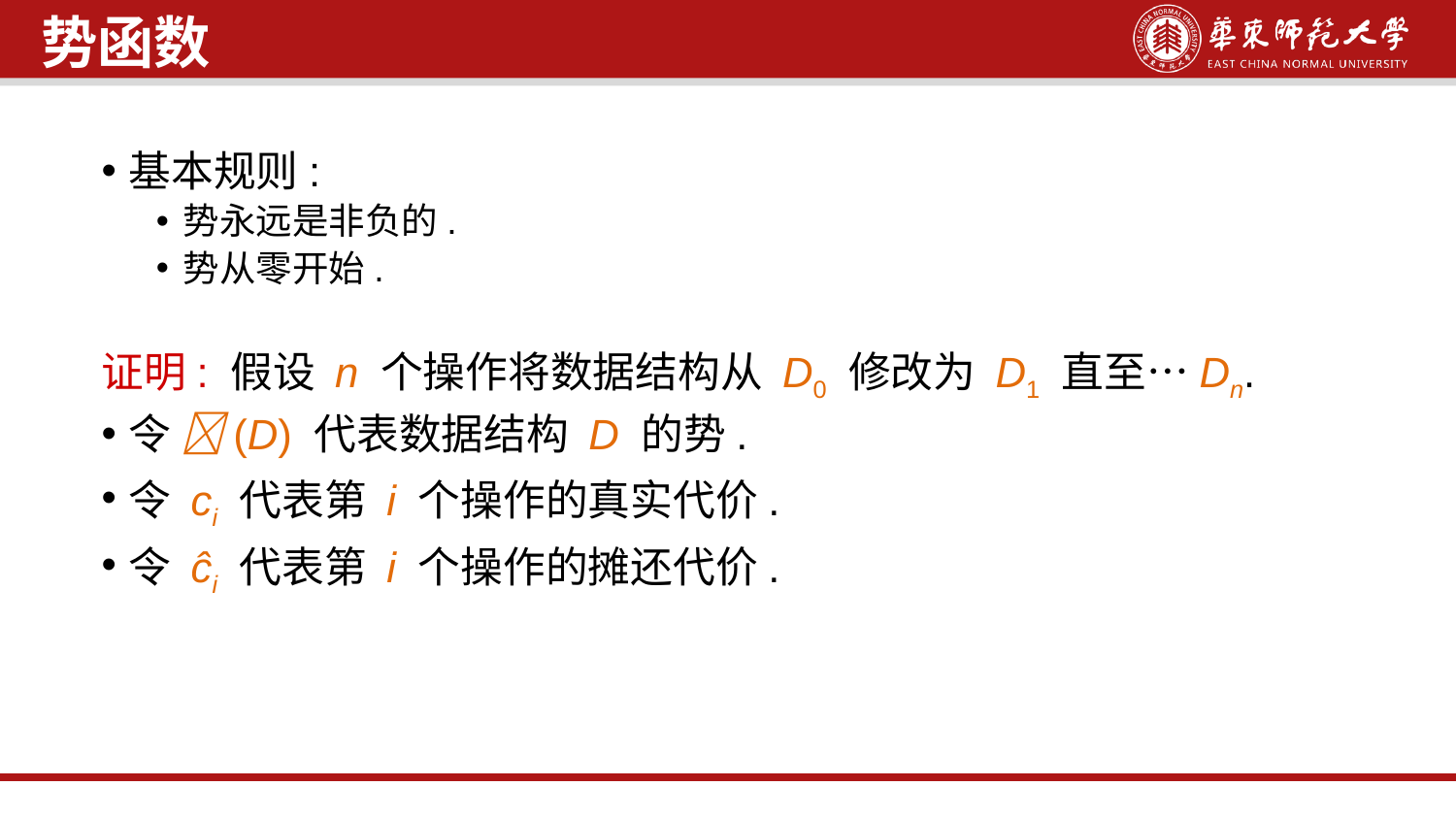

势函数
基本规则:
势永远是非负的.
势从零开始.

证明: 假设 n 个操作将数据结构从 D0 修改为 D1 直至…Dn.
令 Φ(D) 代表数据结构 D 的势.
令 ci 代表第 i 个操作的真实代价.
令 ĉi 代表第 i 个操作的摊还代价.